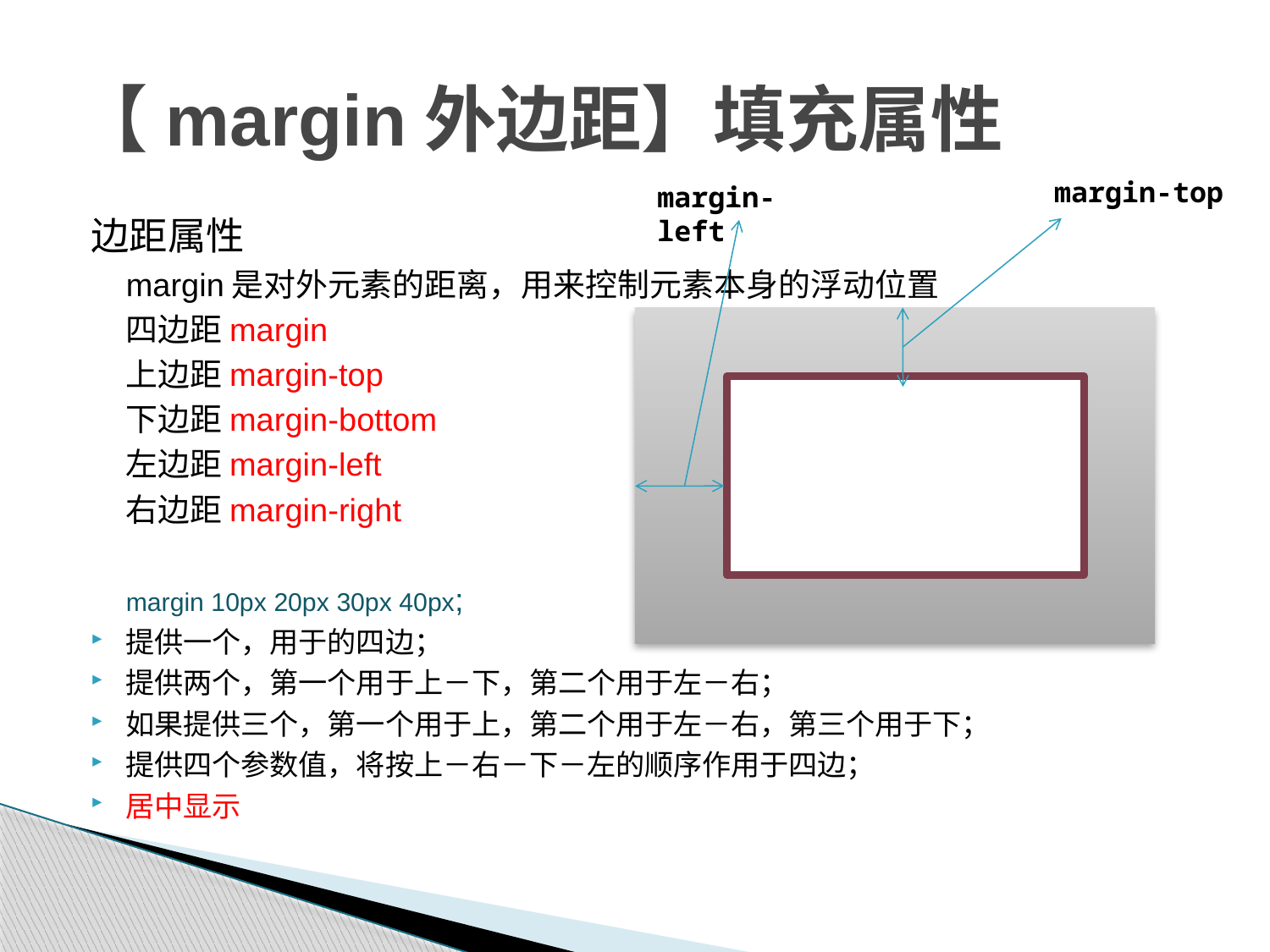

# 【margin外边距】填充属性
margin-top
margin-left
边距属性
	margin是对外元素的距离，用来控制元素本身的浮动位置
	四边距margin
	上边距margin-top
	下边距margin-bottom
	左边距margin-left
	右边距margin-right

	margin 10px 20px 30px 40px;
提供一个，用于的四边；
提供两个，第一个用于上－下，第二个用于左－右；
如果提供三个，第一个用于上，第二个用于左－右，第三个用于下；
提供四个参数值，将按上－右－下－左的顺序作用于四边；
居中显示